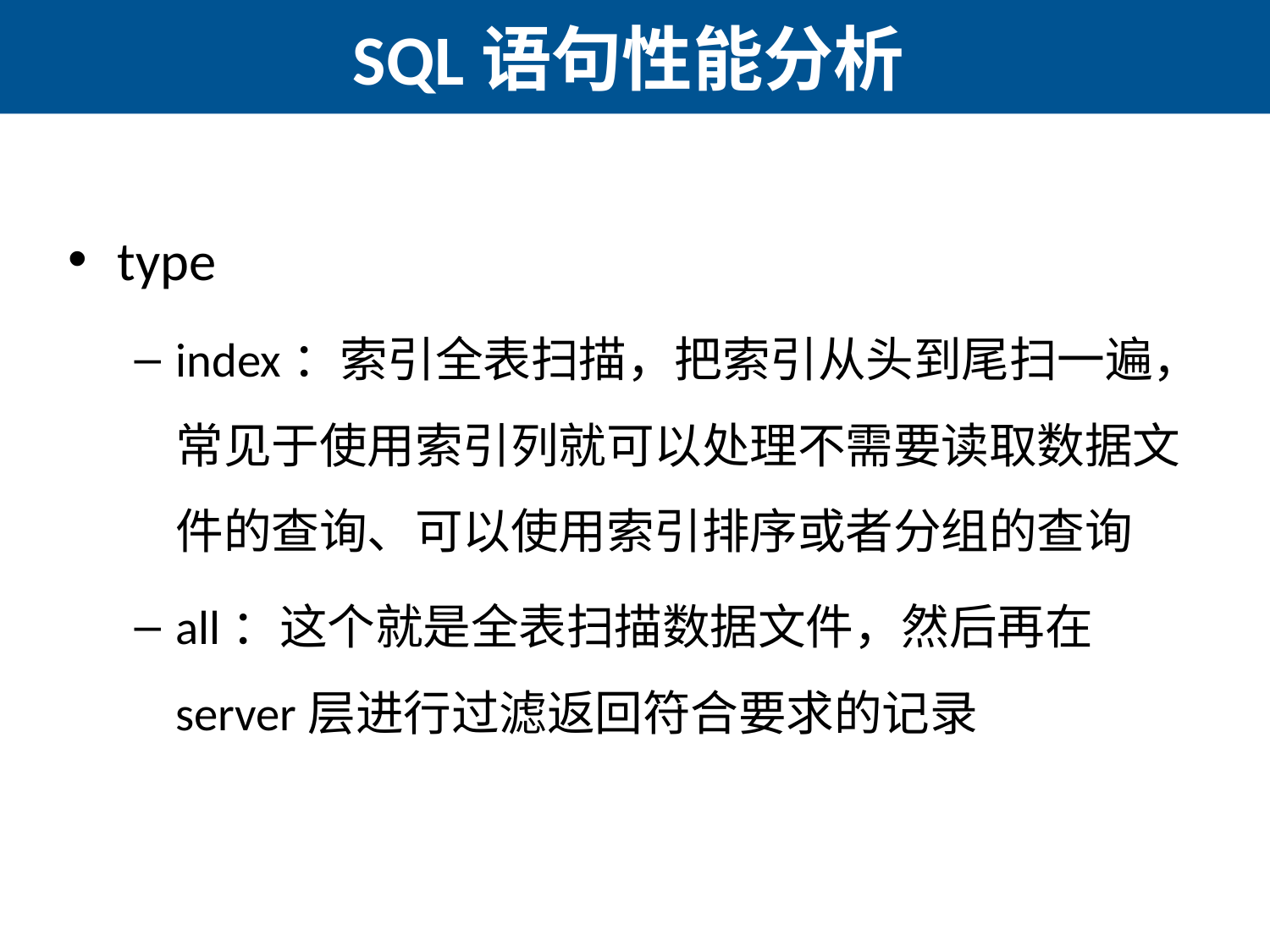

# SQL语句性能分析
type
index：索引全表扫描，把索引从头到尾扫一遍，常见于使用索引列就可以处理不需要读取数据文件的查询、可以使用索引排序或者分组的查询
all：这个就是全表扫描数据文件，然后再在server层进行过滤返回符合要求的记录